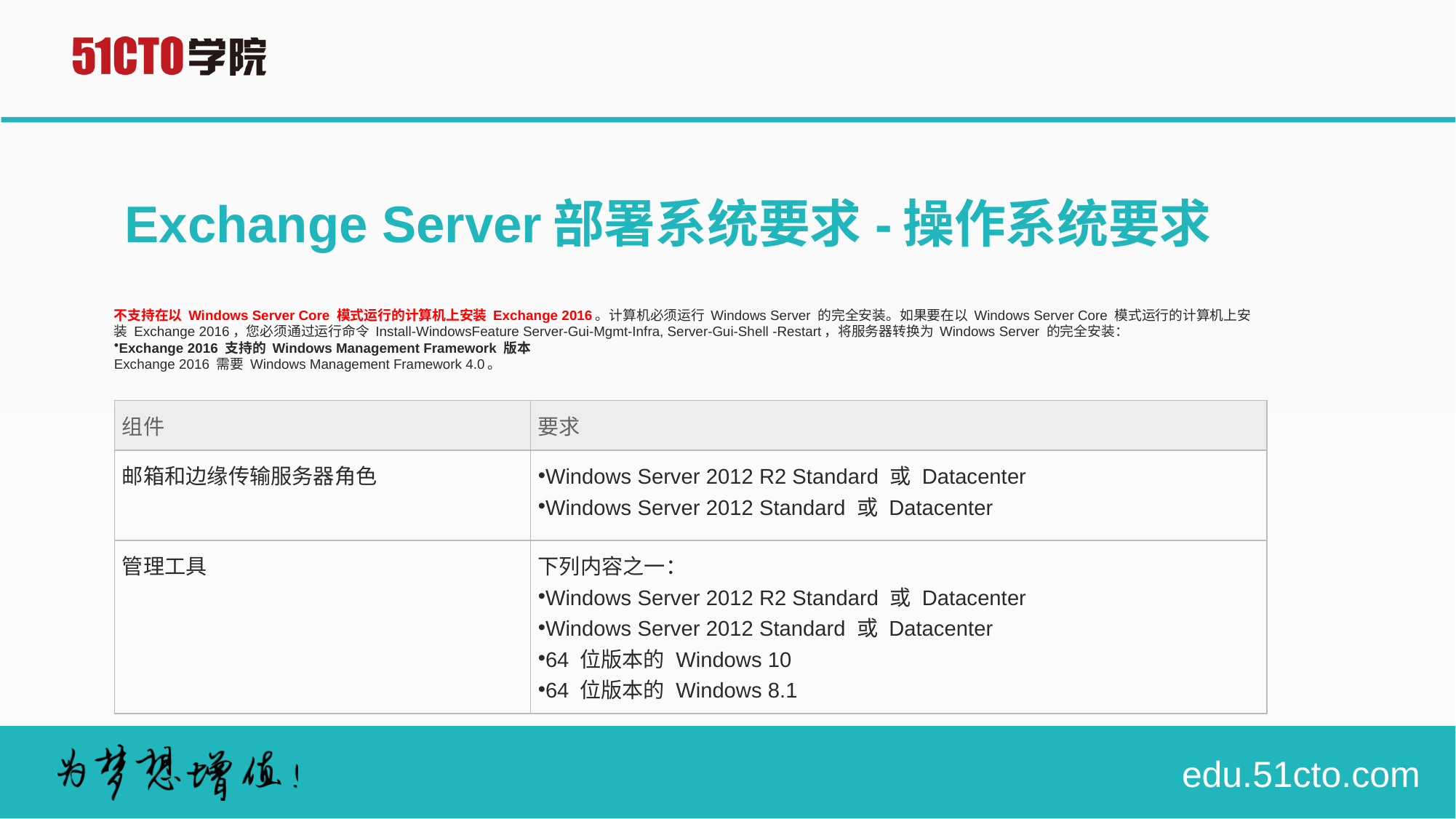

# Exchange Server部署系统要求-操作系统要求
不支持在以 Windows Server Core 模式运行的计算机上安装 Exchange 2016。计算机必须运行 Windows Server 的完全安装。如果要在以 Windows Server Core 模式运行的计算机上安装 Exchange 2016，您必须通过运行命令 Install-WindowsFeature Server-Gui-Mgmt-Infra, Server-Gui-Shell -Restart，将服务器转换为 Windows Server 的完全安装：
Exchange 2016 支持的 Windows Management Framework 版本
Exchange 2016 需要 Windows Management Framework 4.0。
| 组件 | 要求 |
| --- | --- |
| 邮箱和边缘传输服务器角色 | Windows Server 2012 R2 Standard 或 Datacenter Windows Server 2012 Standard 或 Datacenter |
| 管理工具 | 下列内容之一： Windows Server 2012 R2 Standard 或 Datacenter Windows Server 2012 Standard 或 Datacenter 64 位版本的 Windows 10 64 位版本的 Windows 8.1 |